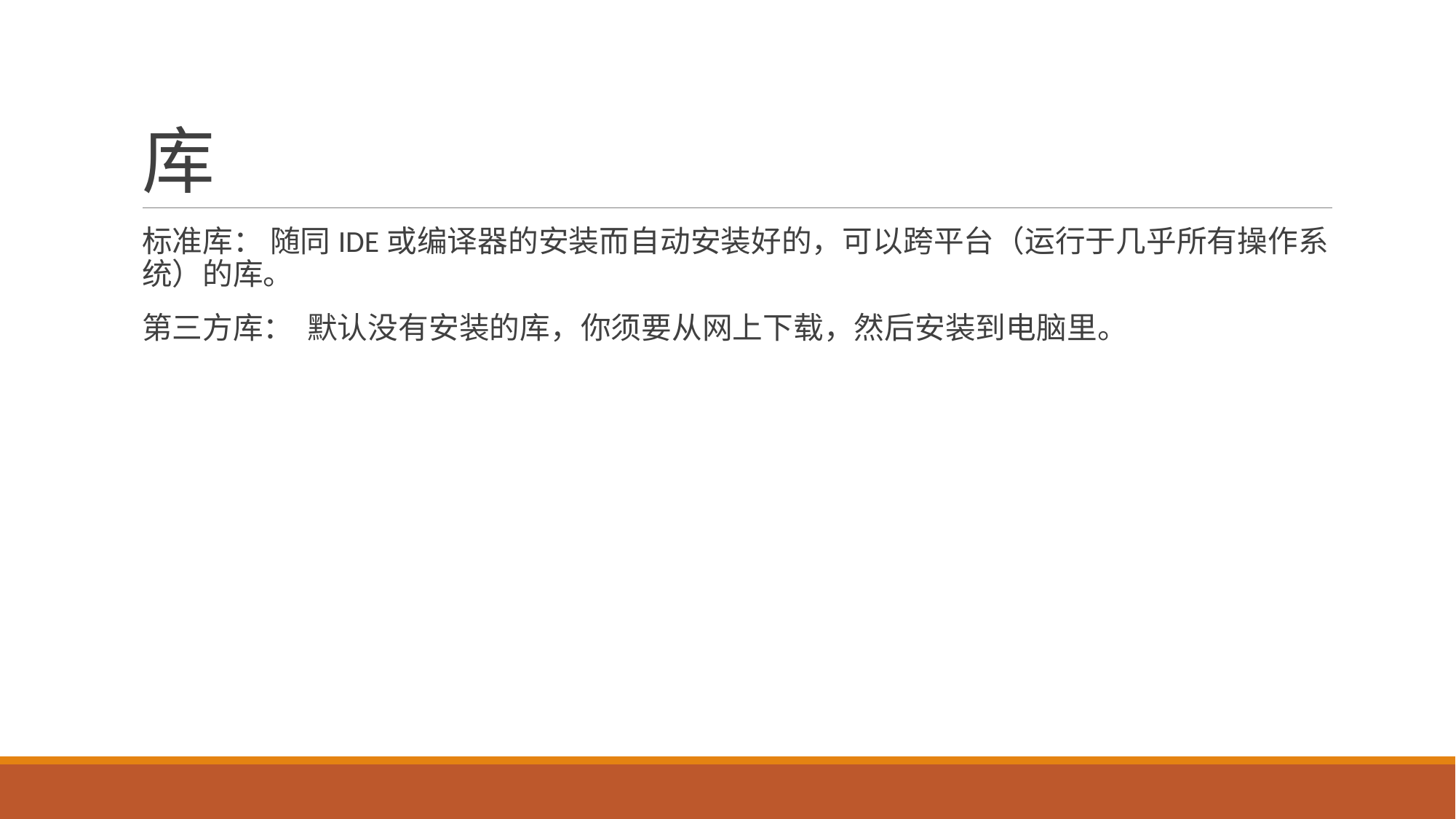

# 库
标准库： 随同IDE或编译器的安装而自动安装好的，可以跨平台（运行于几乎所有操作系统）的库。
第三方库：  默认没有安装的库，你须要从网上下载，然后安装到电脑里。